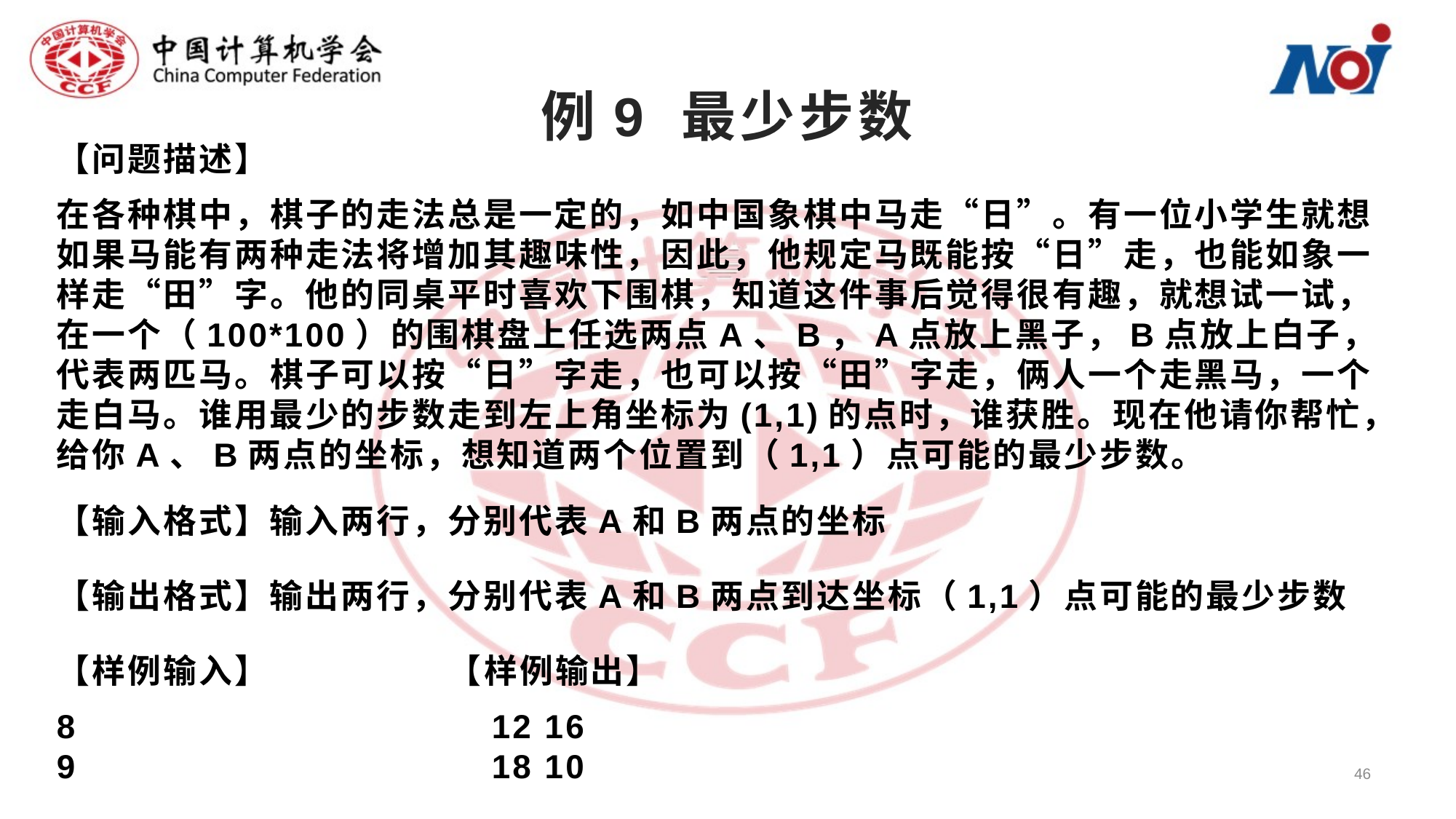

# 例9 最少步数
【问题描述】
在各种棋中，棋子的走法总是一定的，如中国象棋中马走“日”。有一位小学生就想如果马能有两种走法将增加其趣味性，因此，他规定马既能按“日”走，也能如象一样走“田”字。他的同桌平时喜欢下围棋，知道这件事后觉得很有趣，就想试一试，在一个（100*100）的围棋盘上任选两点A、B，A点放上黑子，B点放上白子，代表两匹马。棋子可以按“日”字走，也可以按“田”字走，俩人一个走黑马，一个走白马。谁用最少的步数走到左上角坐标为(1,1)的点时，谁获胜。现在他请你帮忙，给你A、B两点的坐标，想知道两个位置到（1,1）点可能的最少步数。
【输入格式】输入两行，分别代表A和B两点的坐标
【输出格式】输出两行，分别代表A和B两点到达坐标（1,1）点可能的最少步数
【样例输入】                  【样例输出】
8                                    12 16
9                                    18 10

46